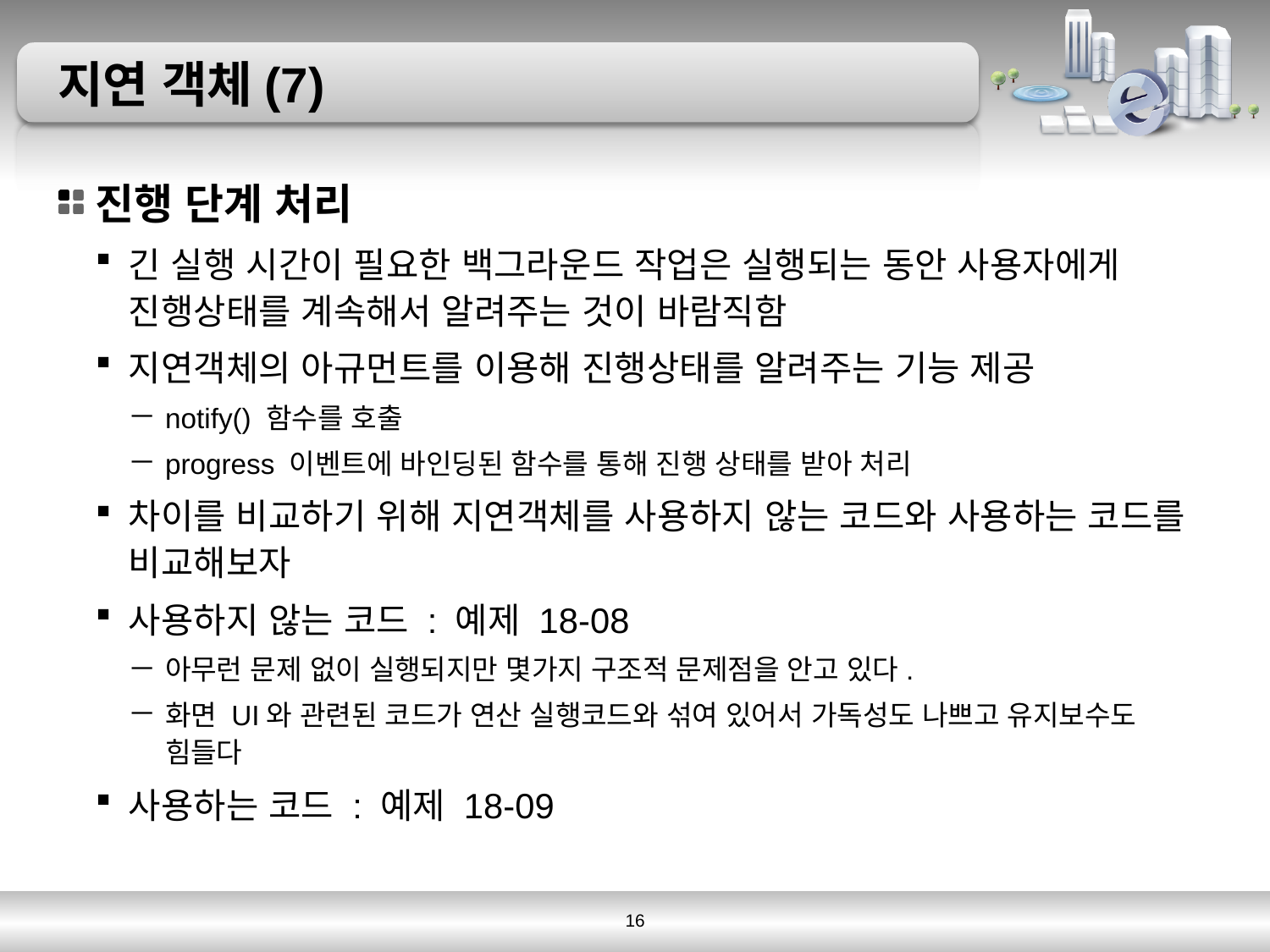

# 지연 객체(7)
진행 단계 처리
긴 실행 시간이 필요한 백그라운드 작업은 실행되는 동안 사용자에게 진행상태를 계속해서 알려주는 것이 바람직함
지연객체의 아규먼트를 이용해 진행상태를 알려주는 기능 제공
notify() 함수를 호출
progress 이벤트에 바인딩된 함수를 통해 진행 상태를 받아 처리
차이를 비교하기 위해 지연객체를 사용하지 않는 코드와 사용하는 코드를 비교해보자
사용하지 않는 코드 : 예제 18-08
아무런 문제 없이 실행되지만 몇가지 구조적 문제점을 안고 있다.
화면 UI와 관련된 코드가 연산 실행코드와 섞여 있어서 가독성도 나쁘고 유지보수도 힘들다
사용하는 코드 : 예제 18-09